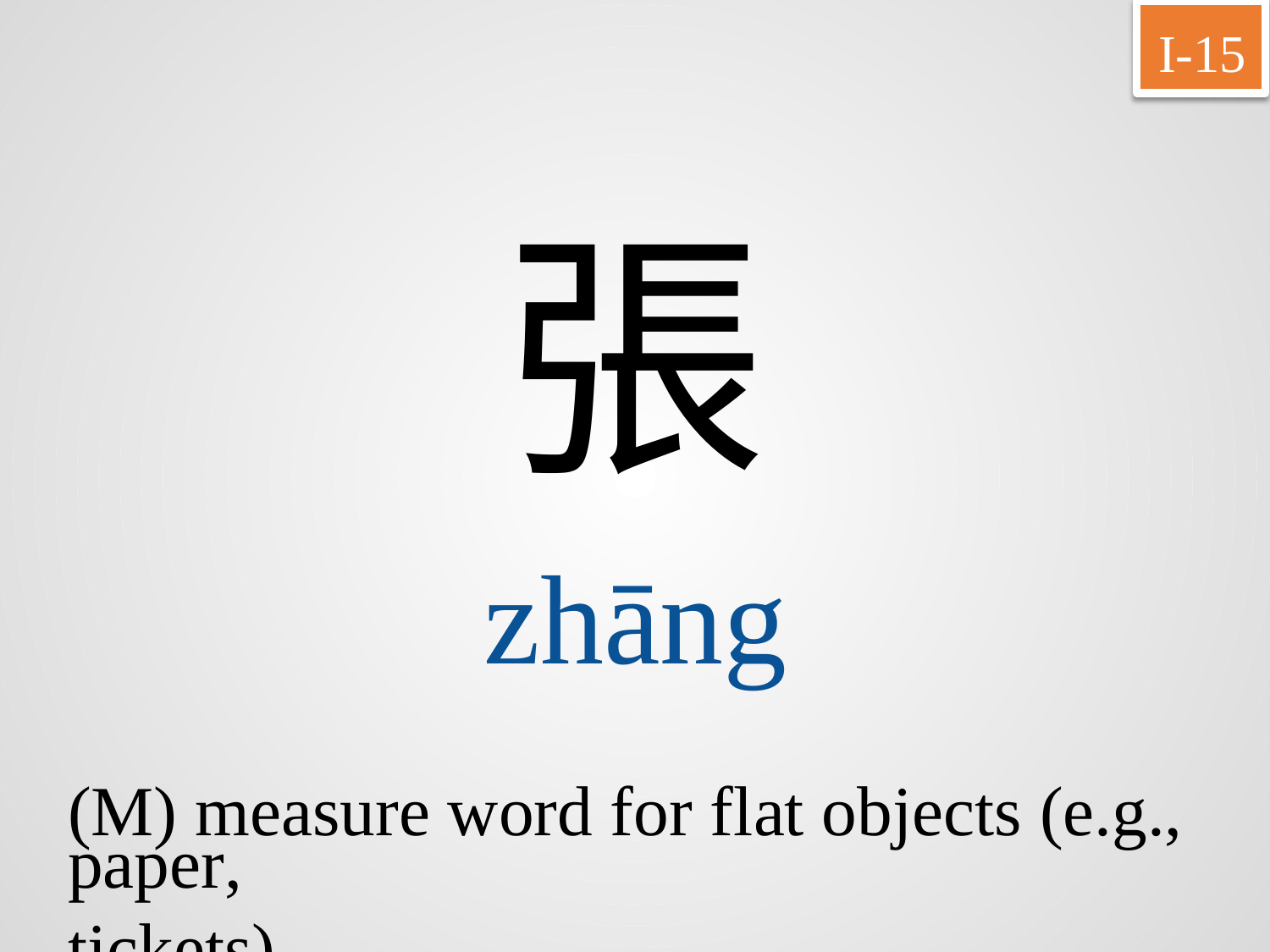

I-15

張
zhāng
(M) measure word for flat objects (e.g.,
paper, tickets)